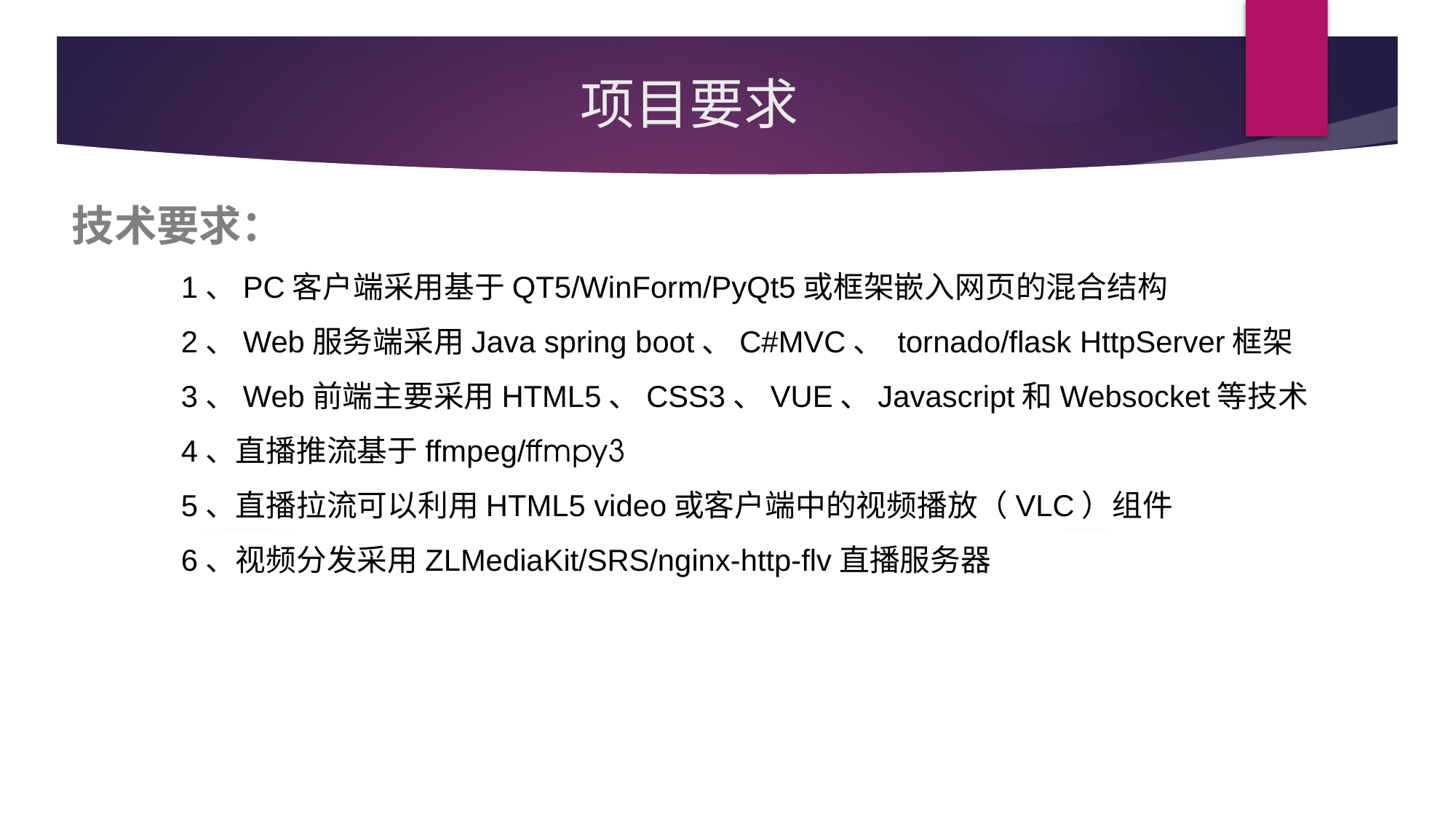

# 项目要求
技术要求：
	1、PC客户端采用基于QT5/WinForm/PyQt5或框架嵌入网页的混合结构
	2、Web服务端采用Java spring boot、C#MVC、 tornado/flask HttpServer框架
	3、Web前端主要采用HTML5、CSS3、VUE、Javascript和Websocket等技术
	4、直播推流基于ffmpeg/ffmpy3
	5、直播拉流可以利用HTML5 video或客户端中的视频播放（VLC）组件
	6、视频分发采用ZLMediaKit/SRS/nginx-http-flv直播服务器